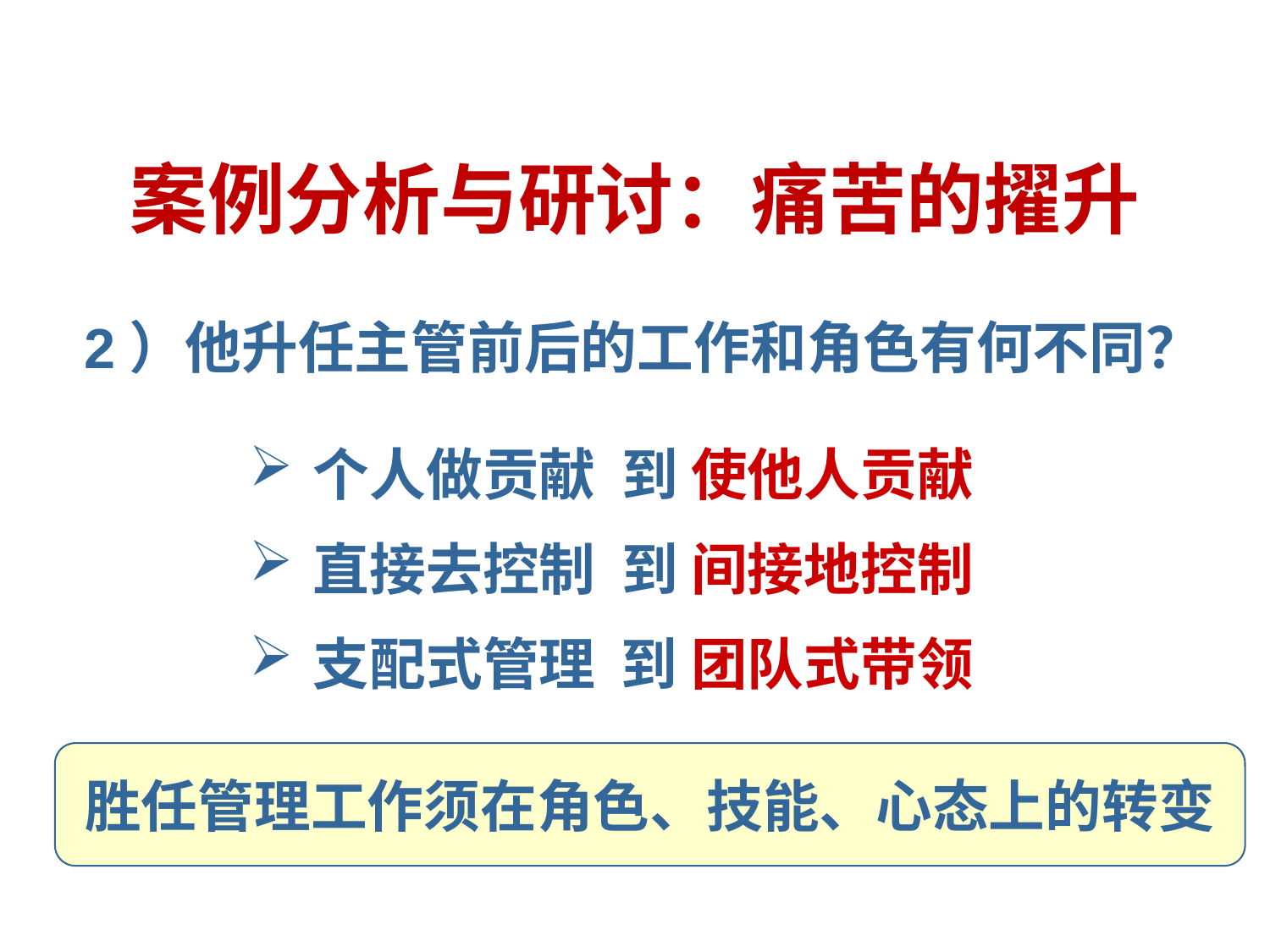

# 案例分析与研讨：痛苦的擢升
2）他升任主管前后的工作和角色有何不同？
个人做贡献  到 使他人贡献
直接去控制  到 间接地控制
支配式管理  到 团队式带领
胜任管理工作须在角色、技能、心态上的转变